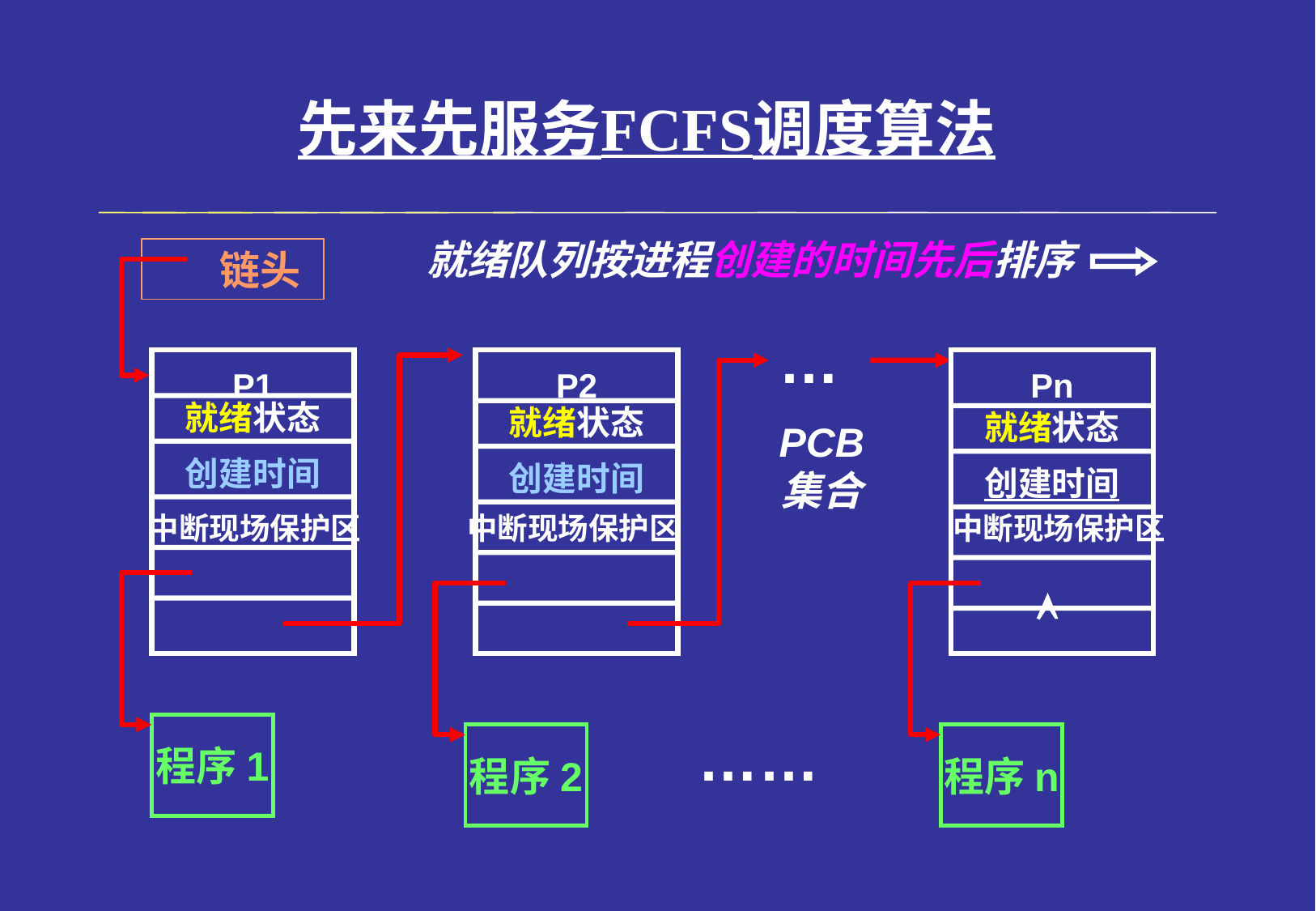

# 先来先服务FCFS调度算法
就绪队列按进程创建的时间先后排序
     链头

…

P1
P2
Pn

就绪状态

创建时间

就绪状态

创建时间

就绪状态

创建时间

PCB
集合
中断现场保护区
中断现场保护区
中断现场保护区

程序1
∧

程序2

程序n
……